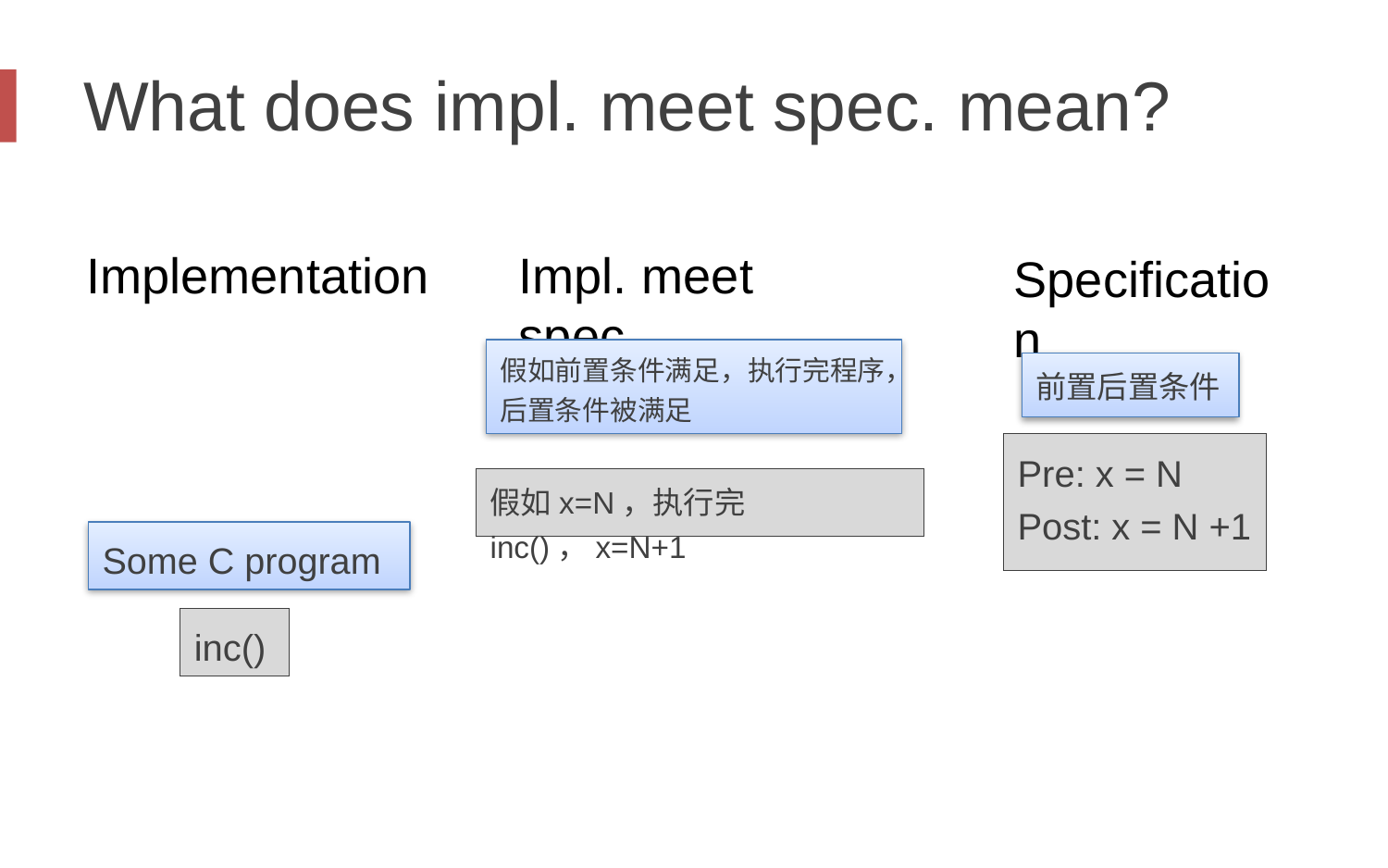

# What does impl. meet spec. mean?
Impl. meet spec.
Implementation
Specification
假如前置条件满足，执行完程序，后置条件被满足
前置后置条件
Pre: x = N
Post: x = N +1
假如x=N，执行完inc()，x=N+1
Some C program

inc()